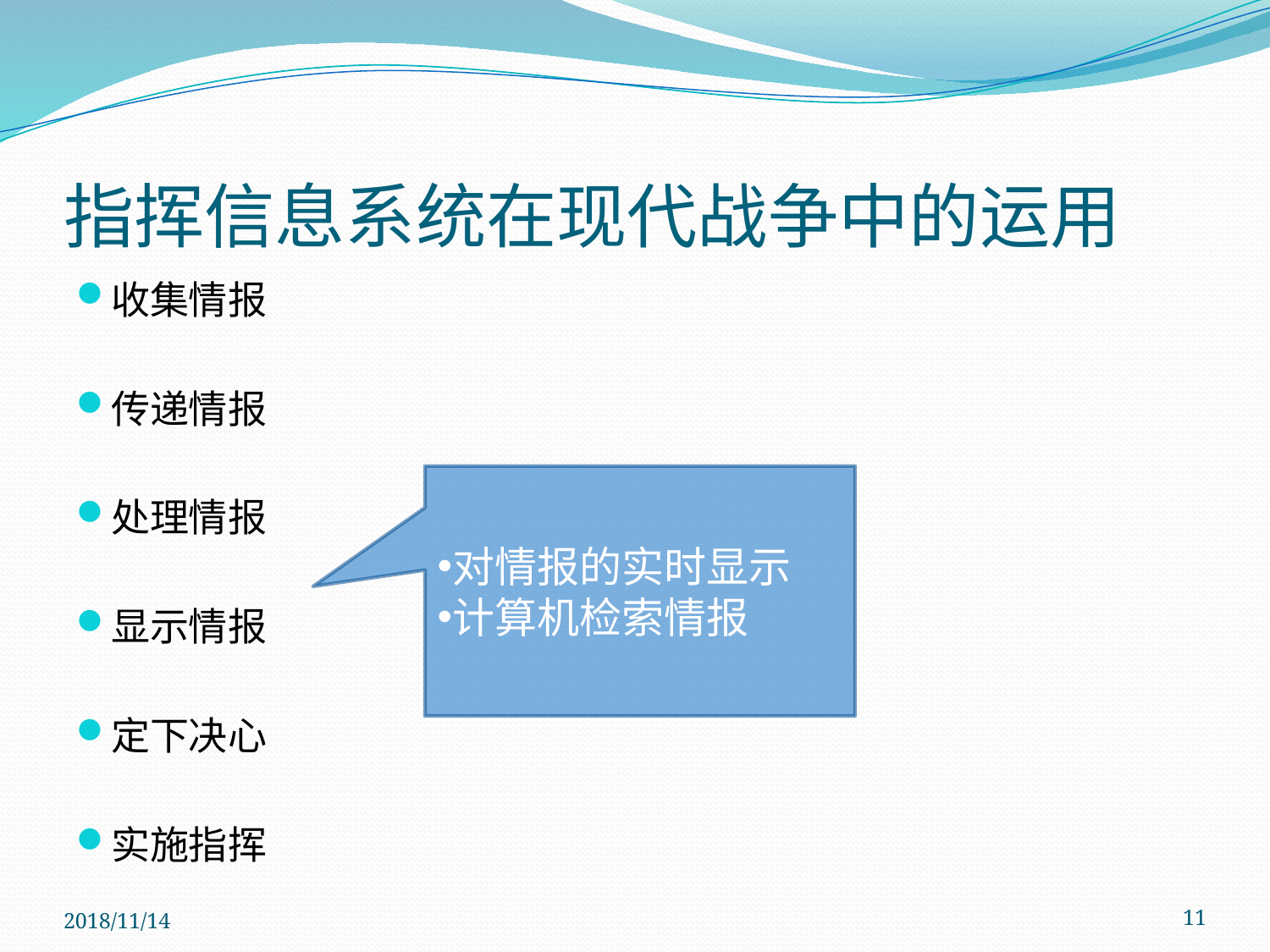

# 指挥信息系统在现代战争中的运用
收集情报

传递情报

处理情报

显示情报

定下决心

实施指挥
对情报的实时显示
计算机检索情报
2018/11/14
11